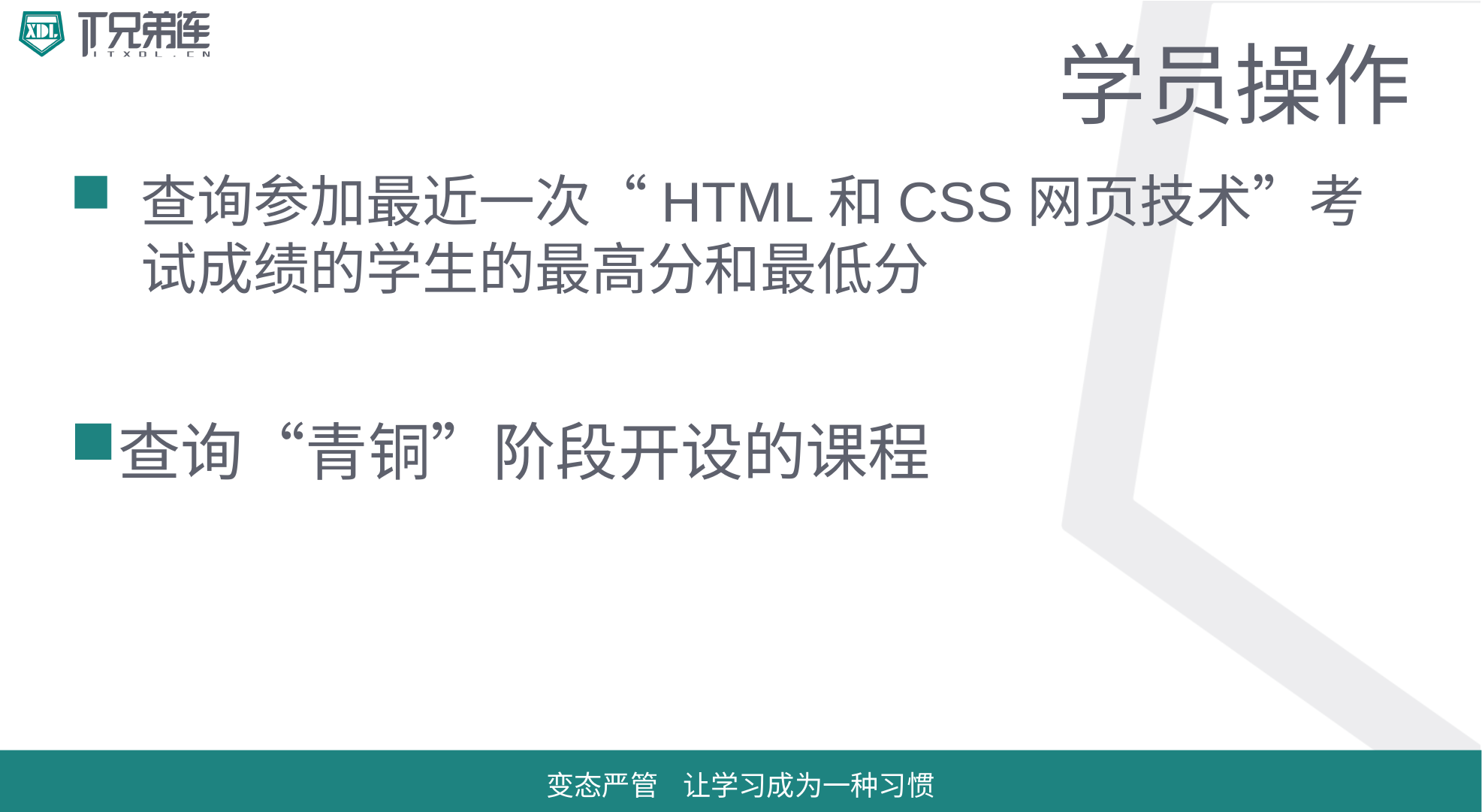

# 学员操作
查询参加最近一次“HTML和CSS网页技术”考试成绩的学生的最高分和最低分

查询“青铜”阶段开设的课程